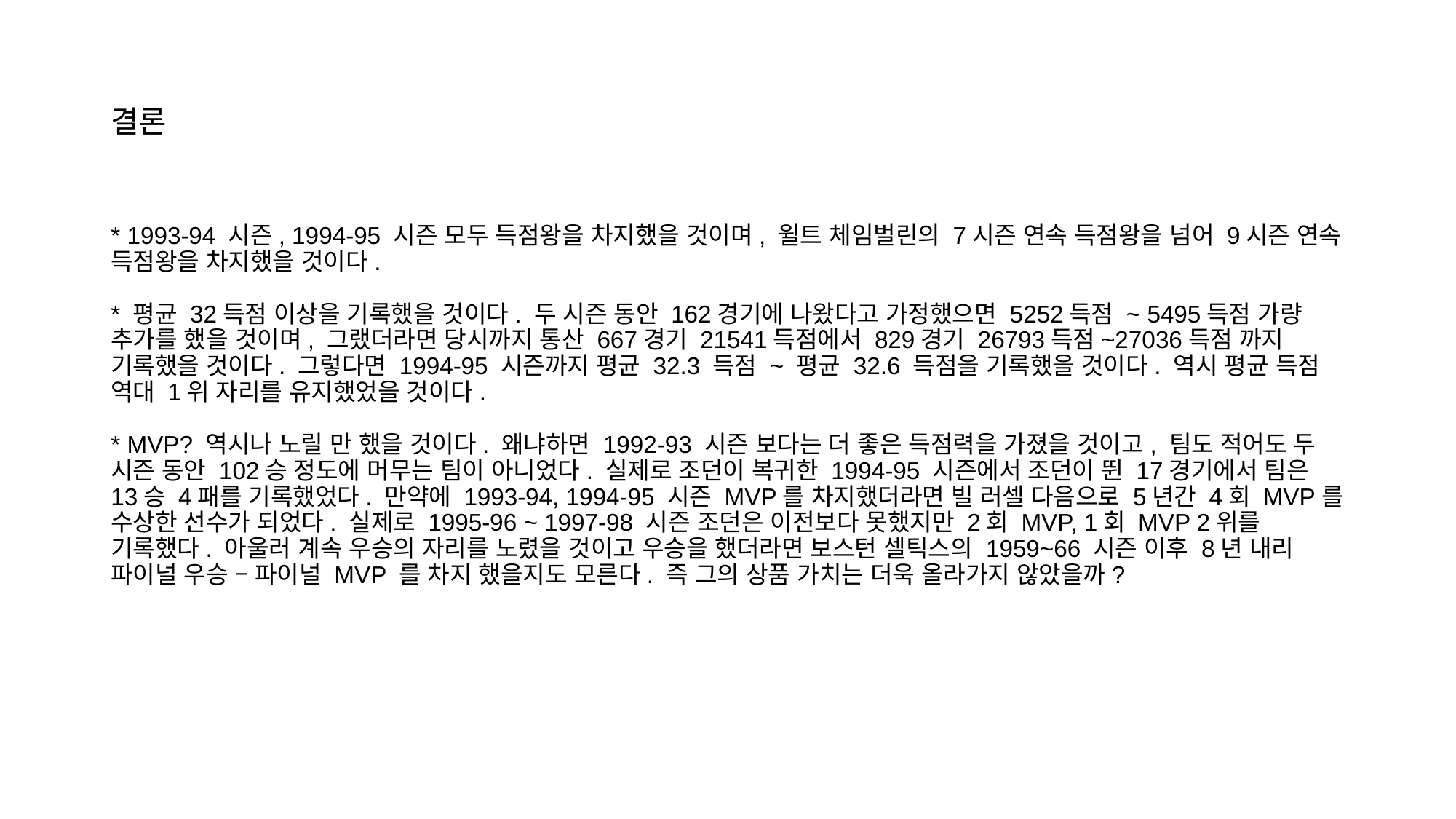

# 결론
* 1993-94 시즌, 1994-95 시즌 모두 득점왕을 차지했을 것이며, 윌트 체임벌린의 7시즌 연속 득점왕을 넘어 9시즌 연속 득점왕을 차지했을 것이다.
* 평균 32득점 이상을 기록했을 것이다. 두 시즌 동안 162경기에 나왔다고 가정했으면 5252득점 ~ 5495득점 가량 추가를 했을 것이며, 그랬더라면 당시까지 통산 667경기 21541득점에서 829경기 26793득점~27036득점 까지 기록했을 것이다. 그렇다면 1994-95 시즌까지 평균 32.3 득점 ~ 평균 32.6 득점을 기록했을 것이다. 역시 평균 득점 역대 1위 자리를 유지했었을 것이다.
* MVP? 역시나 노릴 만 했을 것이다. 왜냐하면 1992-93 시즌 보다는 더 좋은 득점력을 가졌을 것이고, 팀도 적어도 두 시즌 동안 102승 정도에 머무는 팀이 아니었다. 실제로 조던이 복귀한 1994-95 시즌에서 조던이 뛴 17경기에서 팀은 13승 4패를 기록했었다. 만약에 1993-94, 1994-95 시즌 MVP를 차지했더라면 빌 러셀 다음으로 5년간 4회 MVP를 수상한 선수가 되었다. 실제로 1995-96 ~ 1997-98 시즌 조던은 이전보다 못했지만 2회 MVP, 1회 MVP 2위를 기록했다. 아울러 계속 우승의 자리를 노렸을 것이고 우승을 했더라면 보스턴 셀틱스의 1959~66 시즌 이후 8년 내리 파이널 우승 – 파이널 MVP 를 차지 했을지도 모른다. 즉 그의 상품 가치는 더욱 올라가지 않았을까?